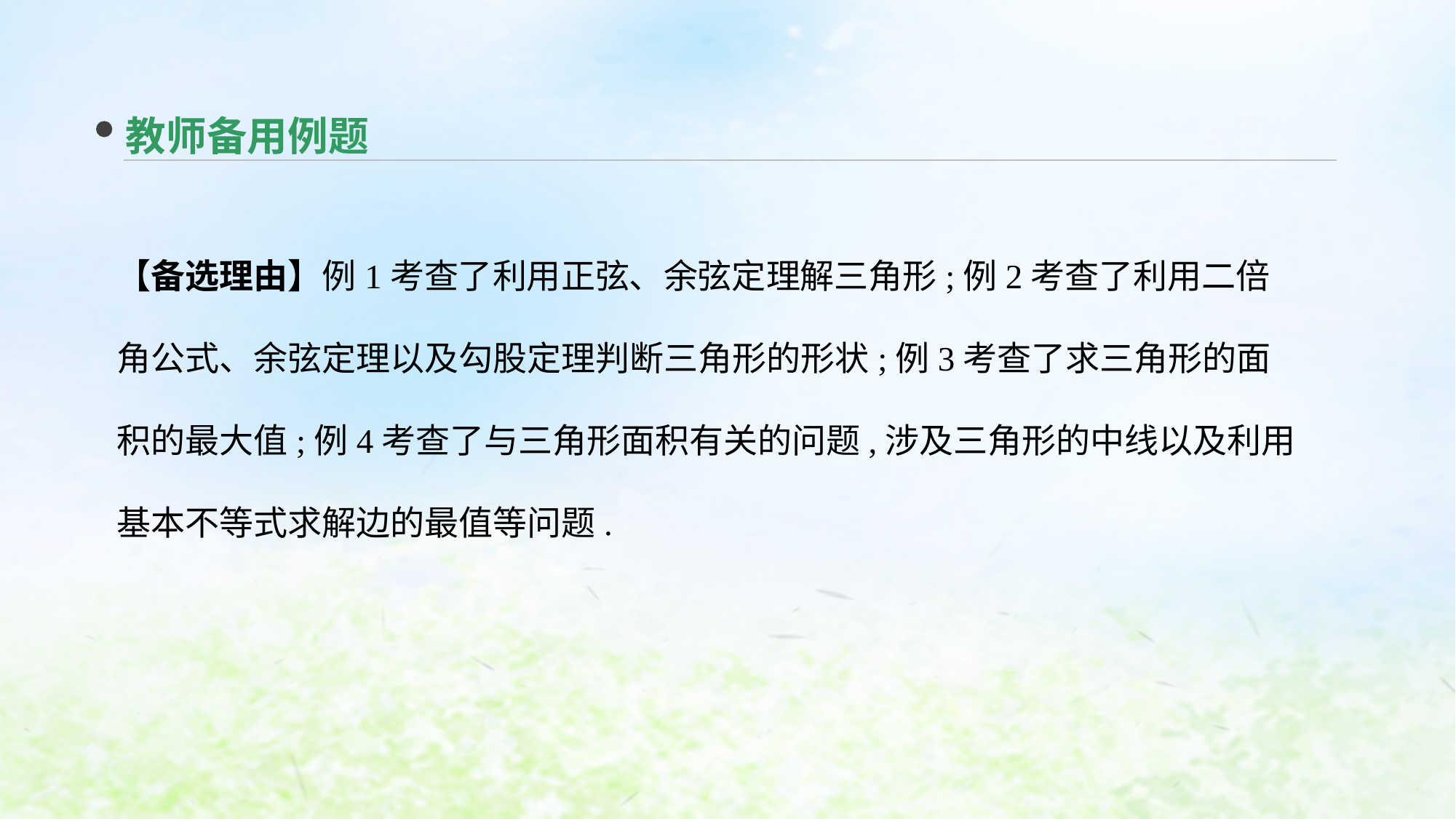

教师备用例题

【备选理由】例1考查了利用正弦、余弦定理解三角形;例2考查了利用二倍角公式、余弦定理以及勾股定理判断三角形的形状;例3考查了求三角形的面积的最大值;例4考查了与三角形面积有关的问题,涉及三角形的中线以及利用基本不等式求解边的最值等问题.